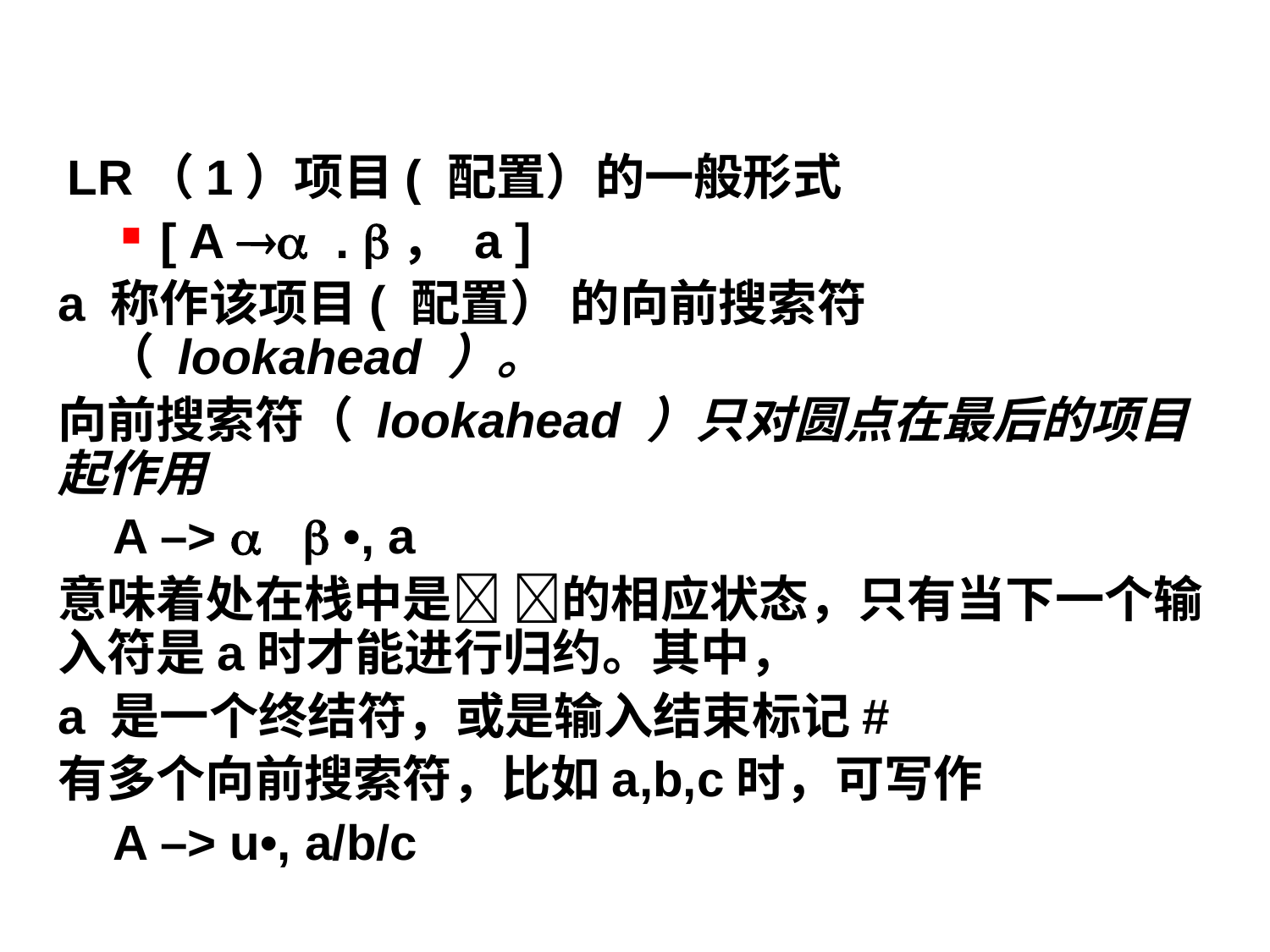

LR（1）项目( 配置）的一般形式
[ A →α  . β， a ]
a 称作该项目( 配置） 的向前搜索符（ lookahead ）。
向前搜索符（ lookahead ）只对圆点在最后的项目起作用
    A –> α   β •, a
意味着处在栈中是α β的相应状态，只有当下一个输入符是a时才能进行归约。其中，
a 是一个终结符，或是输入结束标记#
有多个向前搜索符，比如a,b,c时，可写作
    A –> u•, a/b/c
93